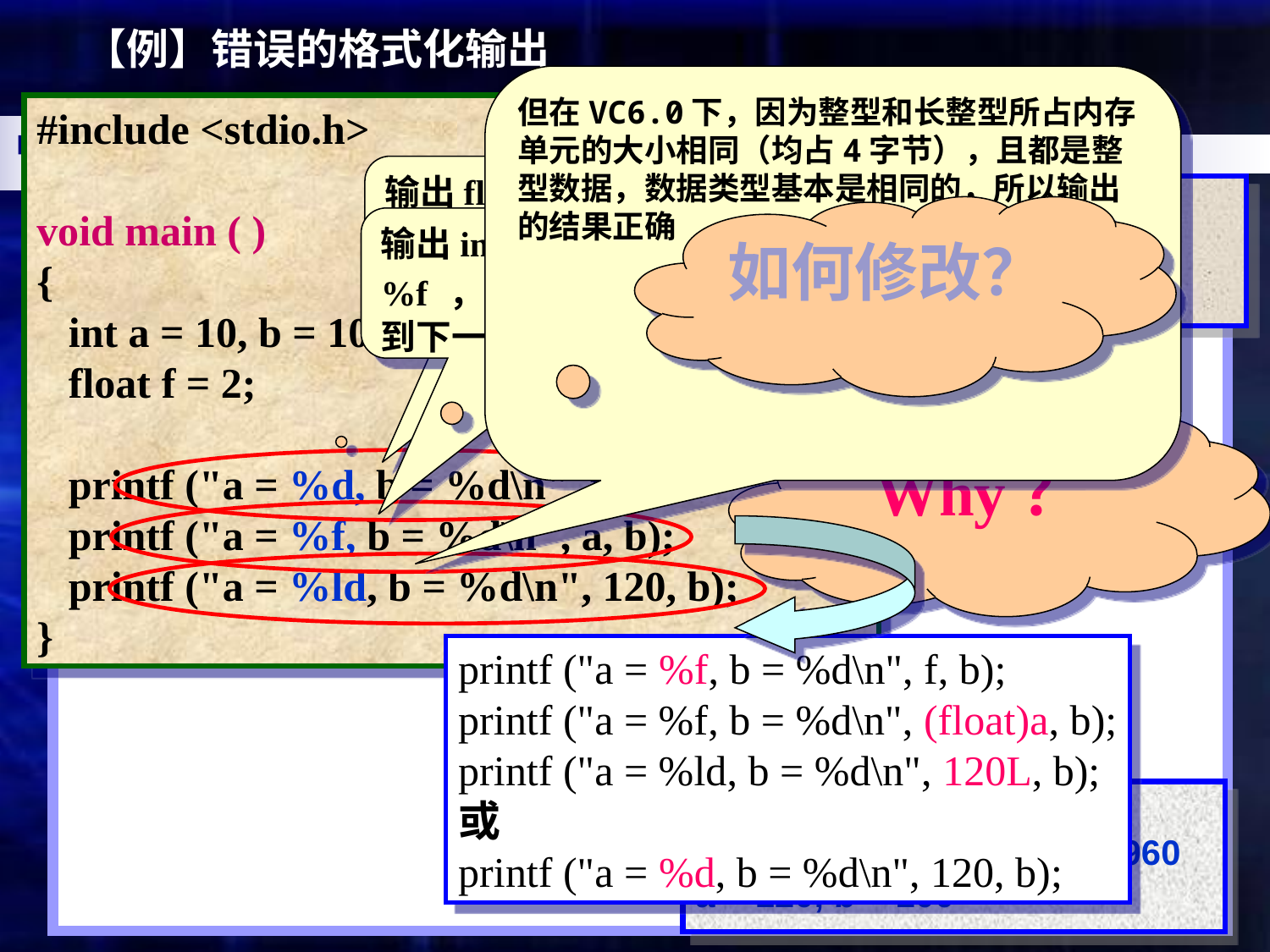

【例】错误的格式化输出
但在VC6.0下，因为整型和长整型所占内存单元的大小相同（均占4字节），且都是整型数据，数据类型基本是相同的，所以输出的结果正确

#include <stdio.h>

void main ( )
{
   int a = 10, b = 100;
   float f = 2;

   printf ("a = %d, b = %d\n", f, b);
   printf ("a = %f, b = %d\n", a, b);
   printf ("a = %ld, b = %d\n", 120, b);
}
期望的运行结果：
a = 2.000000, b = 100
a = 10.000000, b = 100
a = 120, b = 100
输出float型数据f，却使用了%d， a的不正常输出会影响到下一个表达式的正常输出

如何修改？
输出int型数据a，却使用了%f ， a的不正常输出会影响到下一个表达式的正常输出

Why？

printf ("a = %f, b = %d\n", f, b);
printf ("a = %f, b = %d\n", (float)a, b);
printf ("a = %ld, b = %d\n", 120L, b);
或
printf ("a = %d, b = %d\n", 120, b);
实际的运行结果(VC6.0下)：
a = 0, b = 1073741824
a = 0.000000, b = 2012780960
a = 120, b = 100